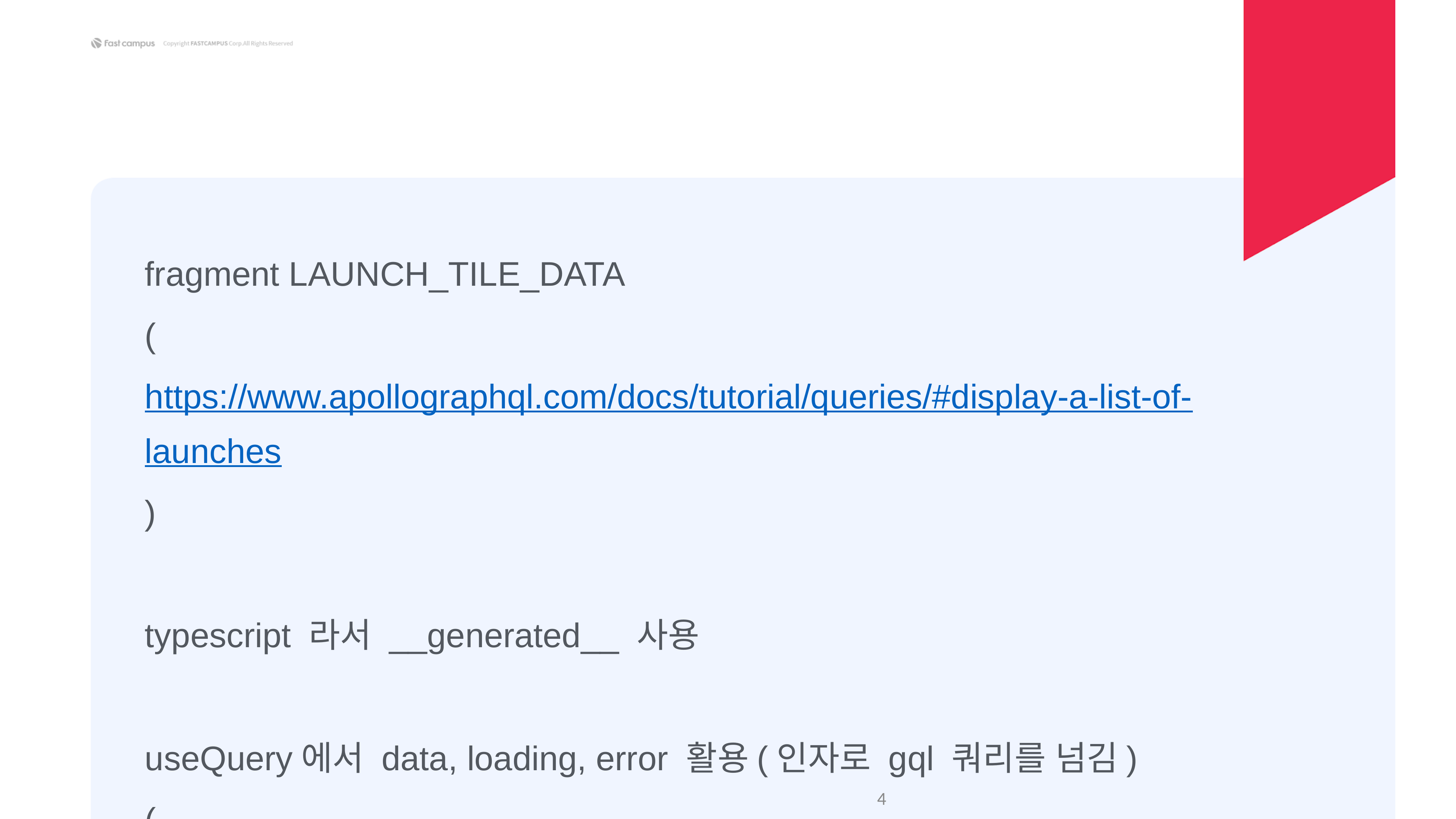

fragment LAUNCH_TILE_DATA
(https://www.apollographql.com/docs/tutorial/queries/#display-a-list-of-launches)

typescript 라서 __generated__ 사용

useQuery에서 data, loading, error 활용(인자로 gql 쿼리를 넘김)
(https://www.apollographql.com/docs/tutorial/queries/#apply-the-usequery-hook)

4